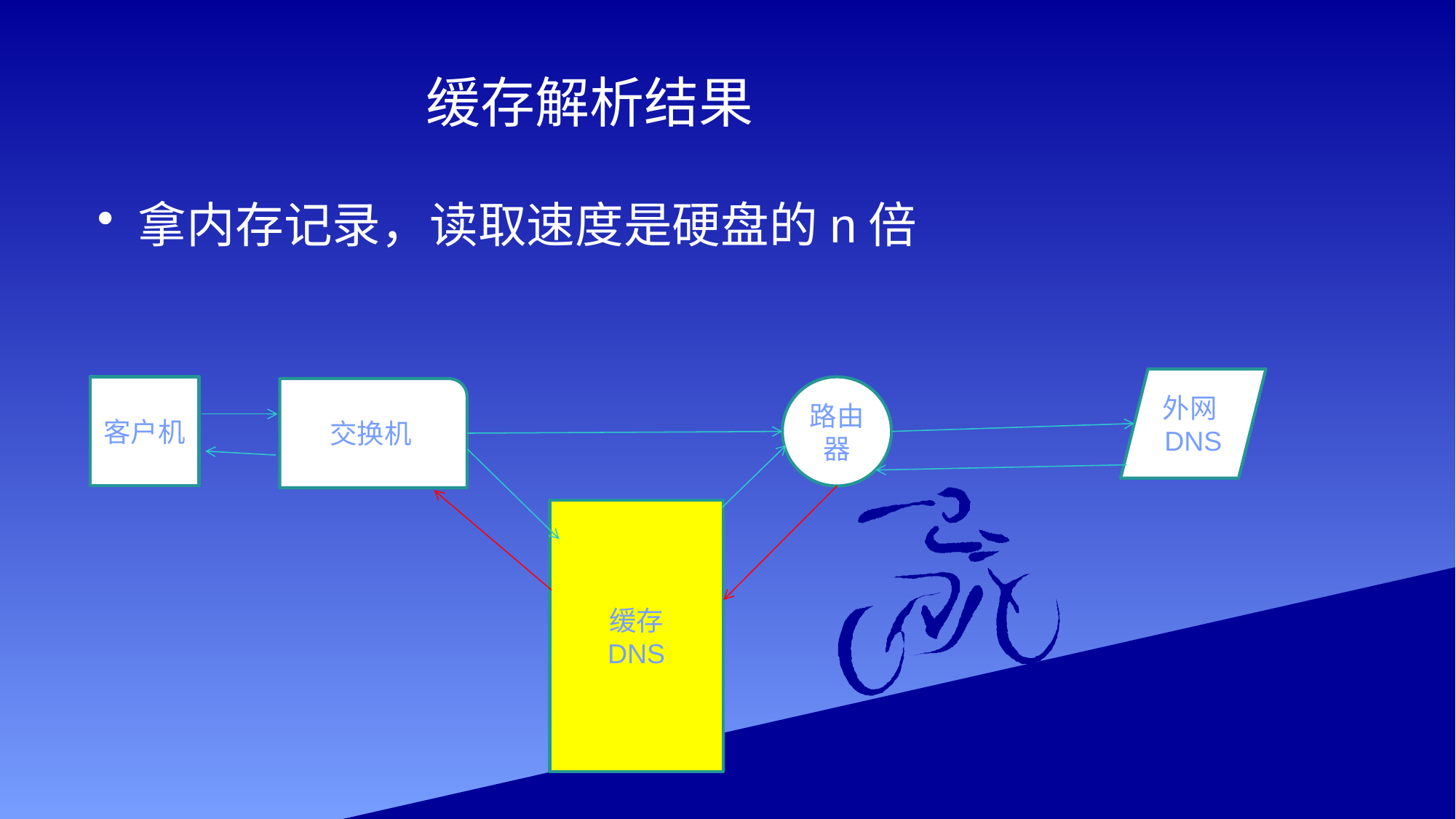

# 缓存解析结果
拿内存记录，读取速度是硬盘的n倍

外网DNS
客户机
路由器
交换机
缓存
DNS